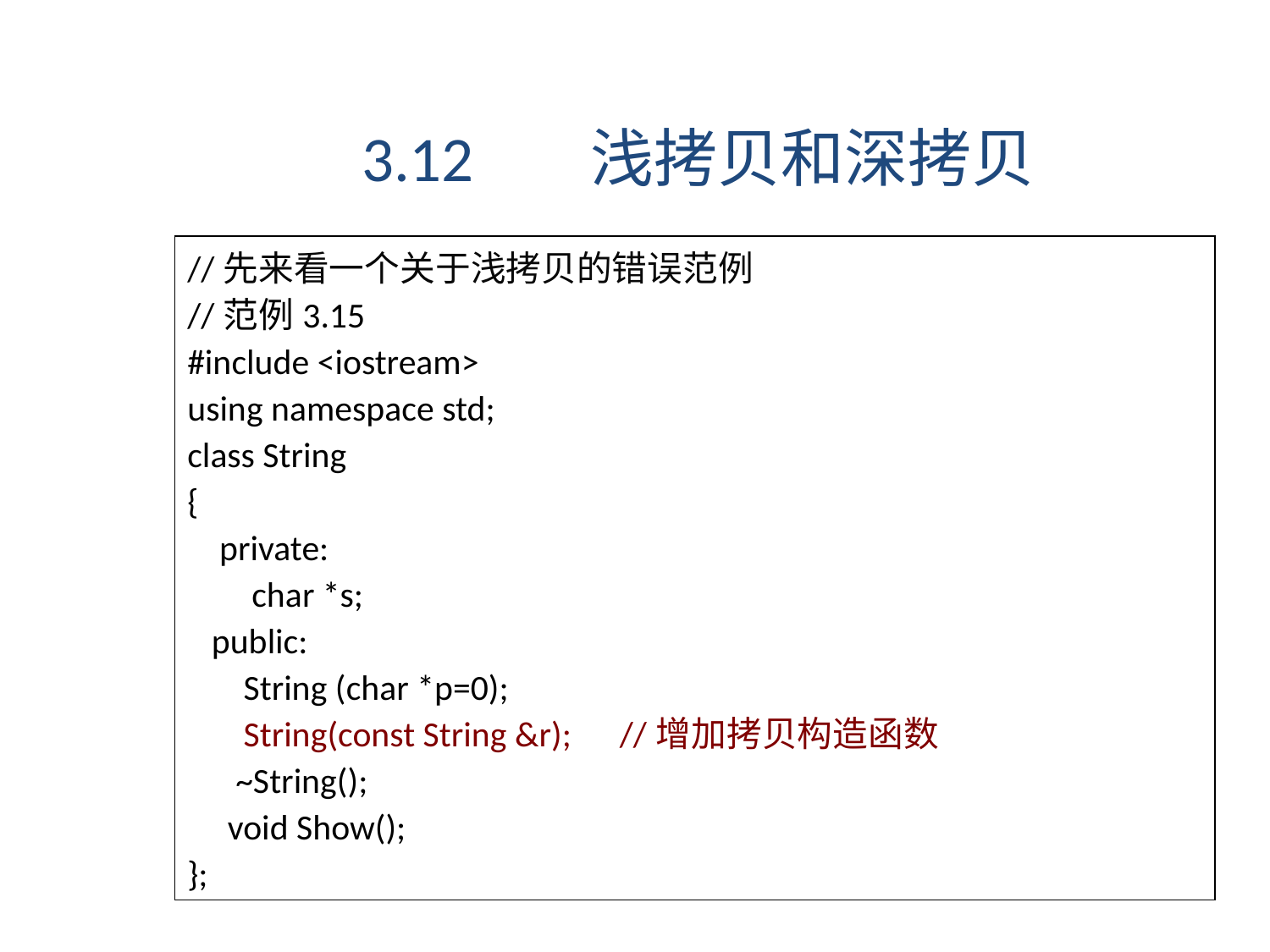

3.12       浅拷贝和深拷贝
//先来看一个关于浅拷贝的错误范例
//范例3.15
#include <iostream>
using namespace std;
class String
{
    private:
        char *s;
   public:
       String (char *p=0);
       String(const String &r);      //增加拷贝构造函数
      ~String();
     void Show();
};